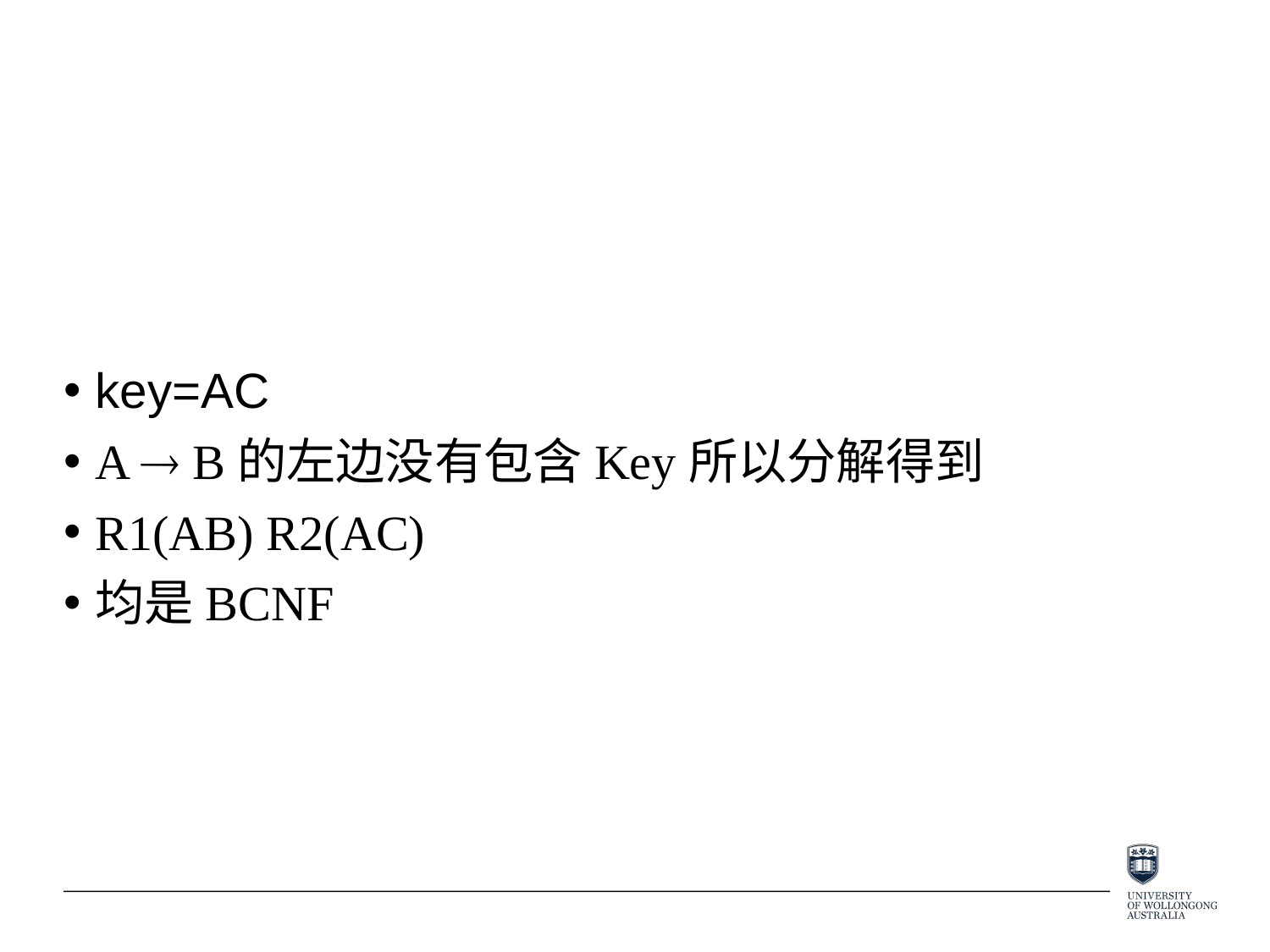

#
key=AC
A → B的左边没有包含Key所以分解得到
R1(AB) R2(AC)
均是BCNF